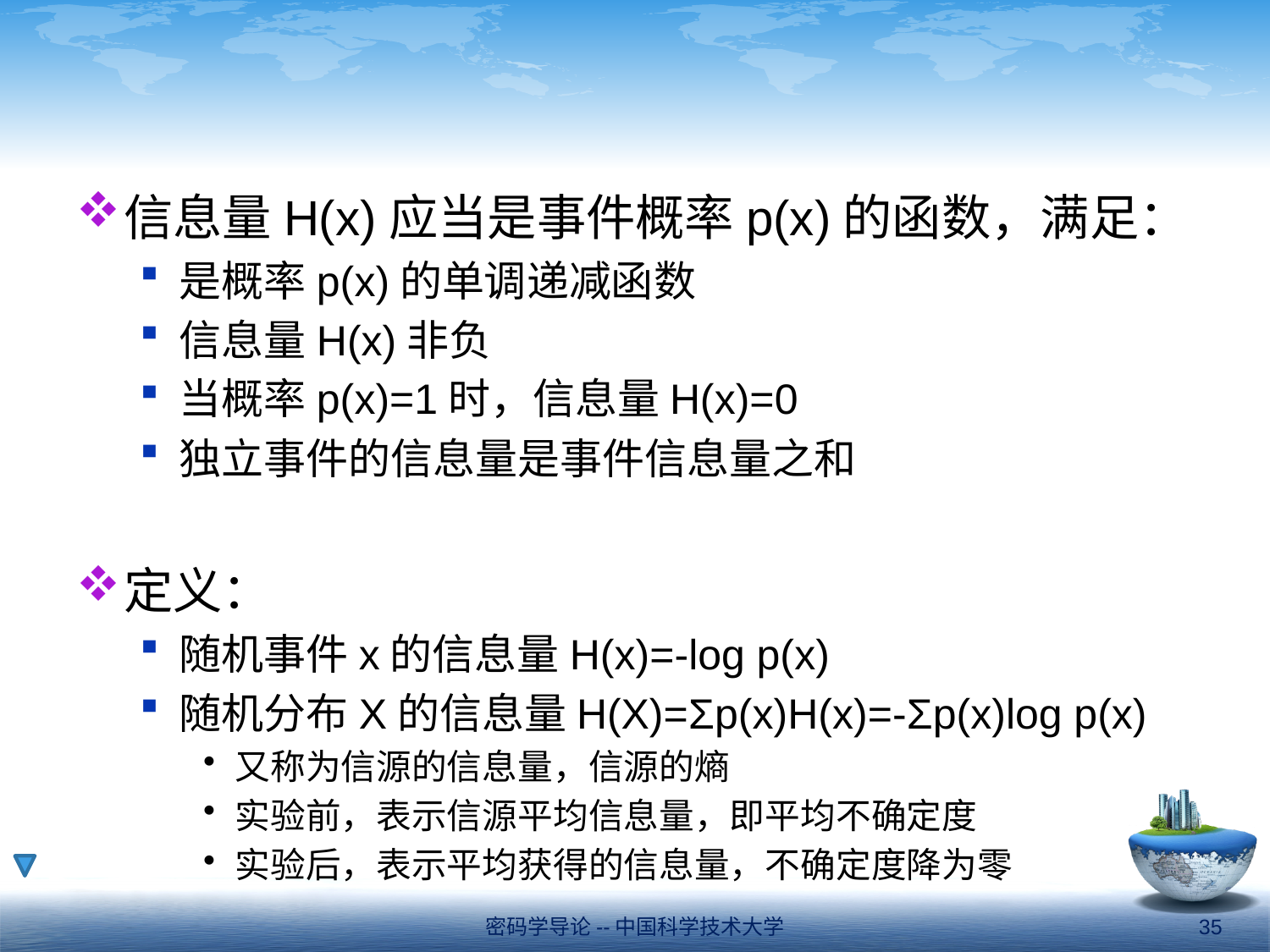

#
信息量H(x)应当是事件概率p(x)的函数，满足：
是概率p(x)的单调递减函数
信息量H(x)非负
当概率p(x)=1时，信息量H(x)=0
独立事件的信息量是事件信息量之和

定义：
随机事件x的信息量H(x)=-log p(x)
随机分布X的信息量H(X)=Σp(x)H(x)=-Σp(x)log p(x)
又称为信源的信息量，信源的熵
实验前，表示信源平均信息量，即平均不确定度
实验后，表示平均获得的信息量，不确定度降为零

密码学导论--中国科学技术大学
35